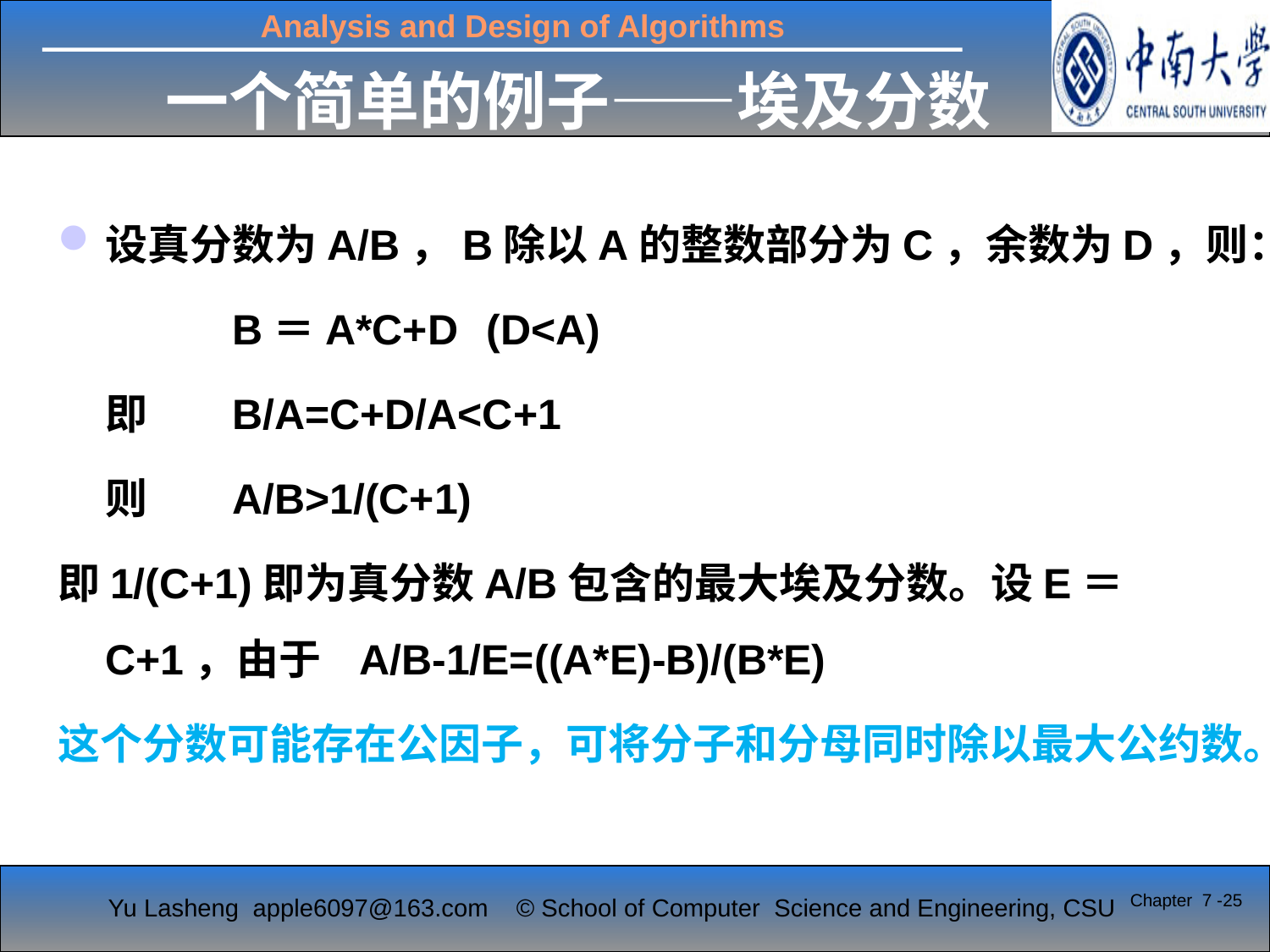

一个简单的例子——埃及分数
设真分数为A/B，B除以A的整数部分为C，余数为D，则：
		B＝A*C+D	(D<A)
	即	B/A=C+D/A<C+1
	则	A/B>1/(C+1)
即1/(C+1)即为真分数A/B包含的最大埃及分数。设E＝C+1，由于	A/B-1/E=((A*E)-B)/(B*E)
这个分数可能存在公因子，可将分子和分母同时除以最大公约数。
Chapter  7 -25